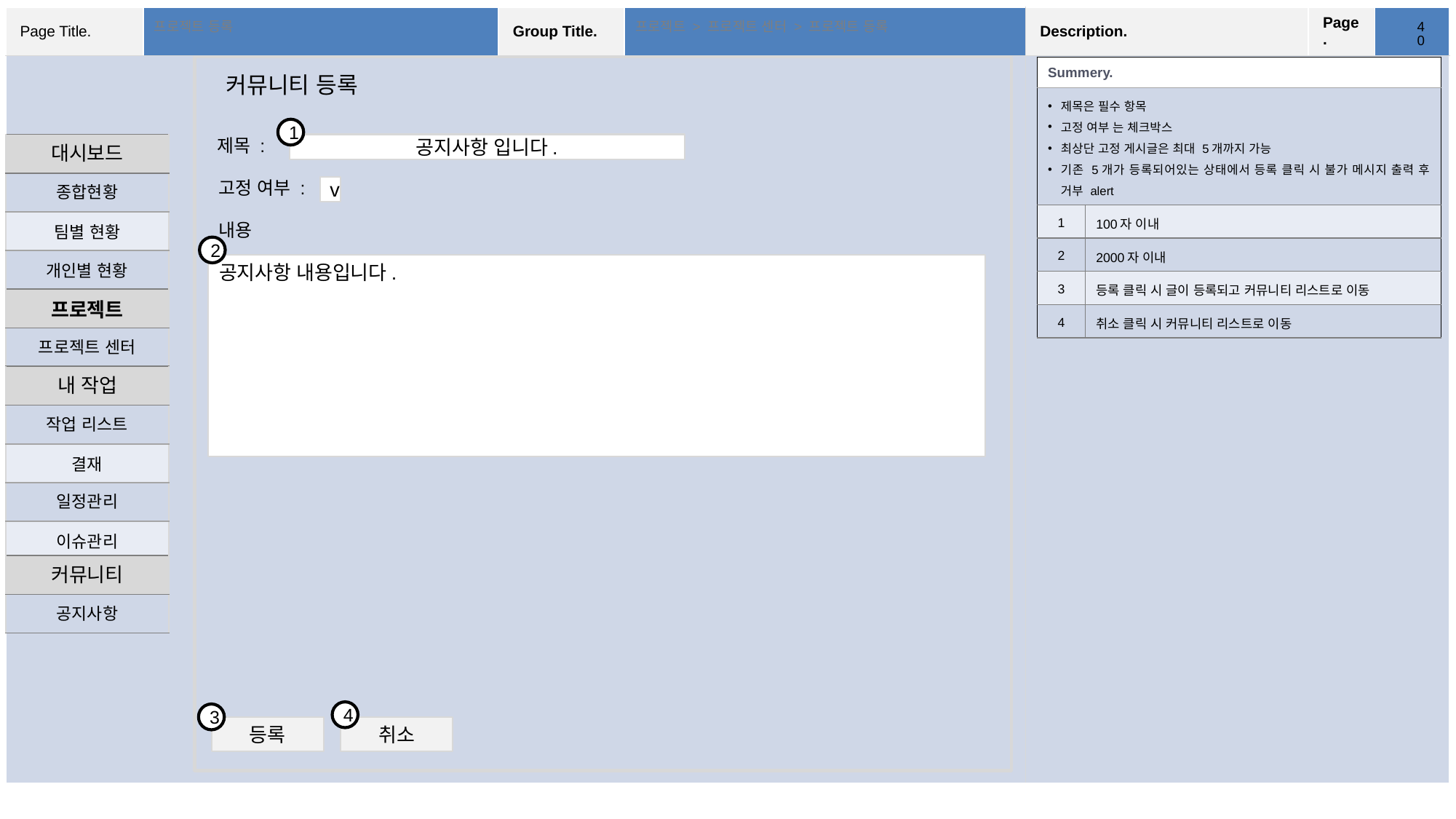

40
프로젝트 등록
프로젝트 > 프로젝트 센터 > 프로젝트 등록

| Summery. |  |
| --- | --- |
| 제목은 필수 항목 고정 여부 는 체크박스 최상단 고정 게시글은 최대 5개까지 가능 기존 5개가 등록되어있는 상태에서 등록 클릭 시 불가 메시지 출력 후 거부 alert |  |
| 1 | 100자 이내 |
| 2 | 2000자 이내 |
| 3 | 등록 클릭 시 글이 등록되고 커뮤니티 리스트로 이동 |
| 4 | 취소 클릭 시 커뮤니티 리스트로 이동 |
 커뮤니티 등록
1
제목 :
| 대시보드 |
| --- |
| 종합현황 |
| 팀별 현황 |
| 개인별 현황 |
공지사항 입니다.
고정 여부 :
v
내용
2
공지사항 내용입니다.
| 프로젝트 |
| --- |
| 프로젝트 센터 |
| 내 작업 |
| --- |
| 작업 리스트 |
| 결재 |
| 일정관리 |
| 이슈관리 |
| 커뮤니티 |
| --- |
| 공지사항 |
4
3
등록
취소